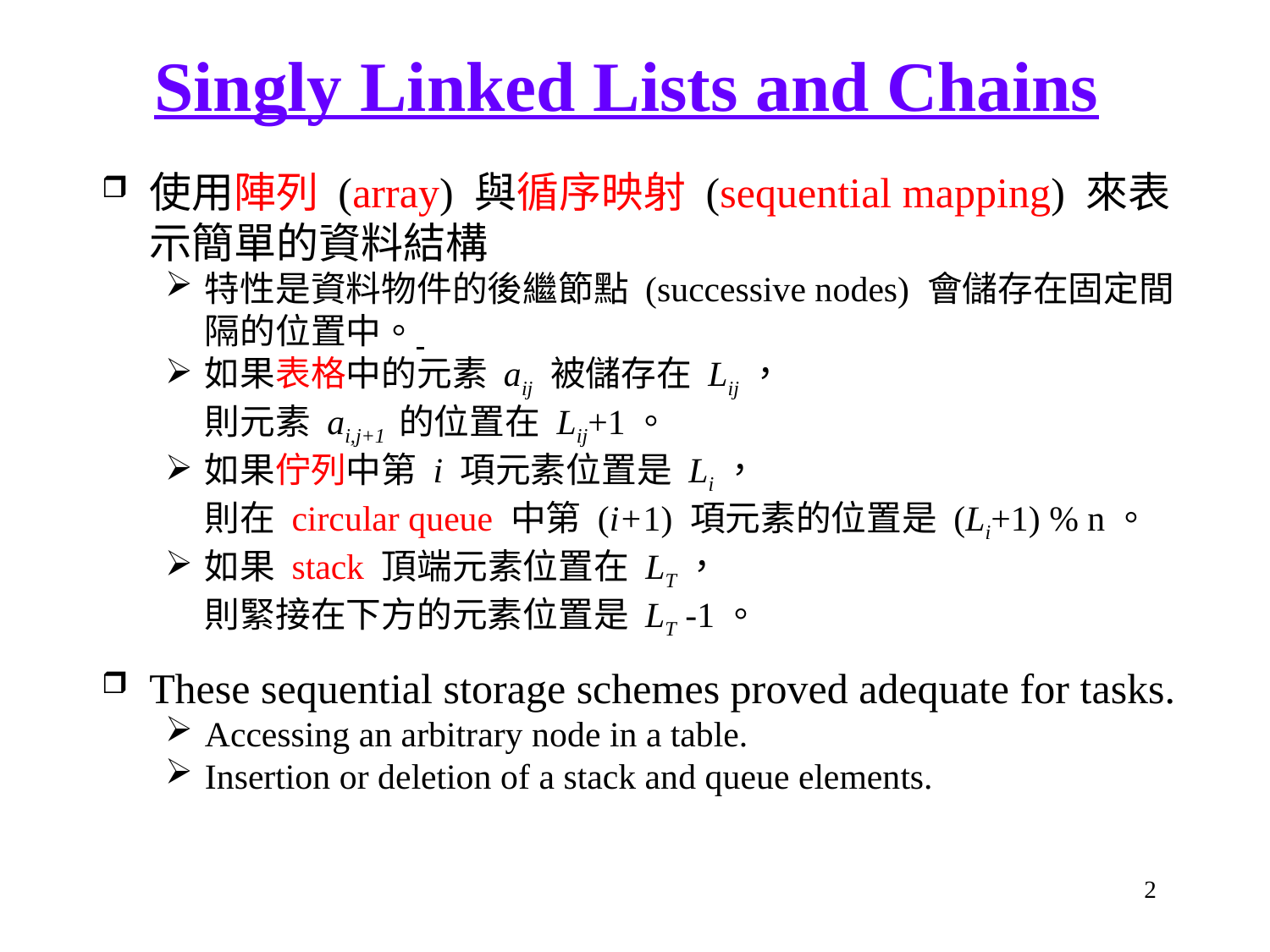

Singly Linked Lists and Chains
使用陣列 (array) 與循序映射 (sequential mapping) 來表示簡單的資料結構
特性是資料物件的後繼節點 (successive nodes) 會儲存在固定間隔的位置中。
如果表格中的元素 aij 被儲存在 Lij，
則元素 ai,j+1 的位置在 Lij+1。
如果佇列中第 i 項元素位置是 Li，
則在 circular queue 中第 (i+1) 項元素的位置是 (Li+1) % n。
如果 stack 頂端元素位置在 LT，
則緊接在下方的元素位置是 LT -1。
These sequential storage schemes proved adequate for tasks.
Accessing an arbitrary node in a table.
Insertion or deletion of a stack and queue elements.
2